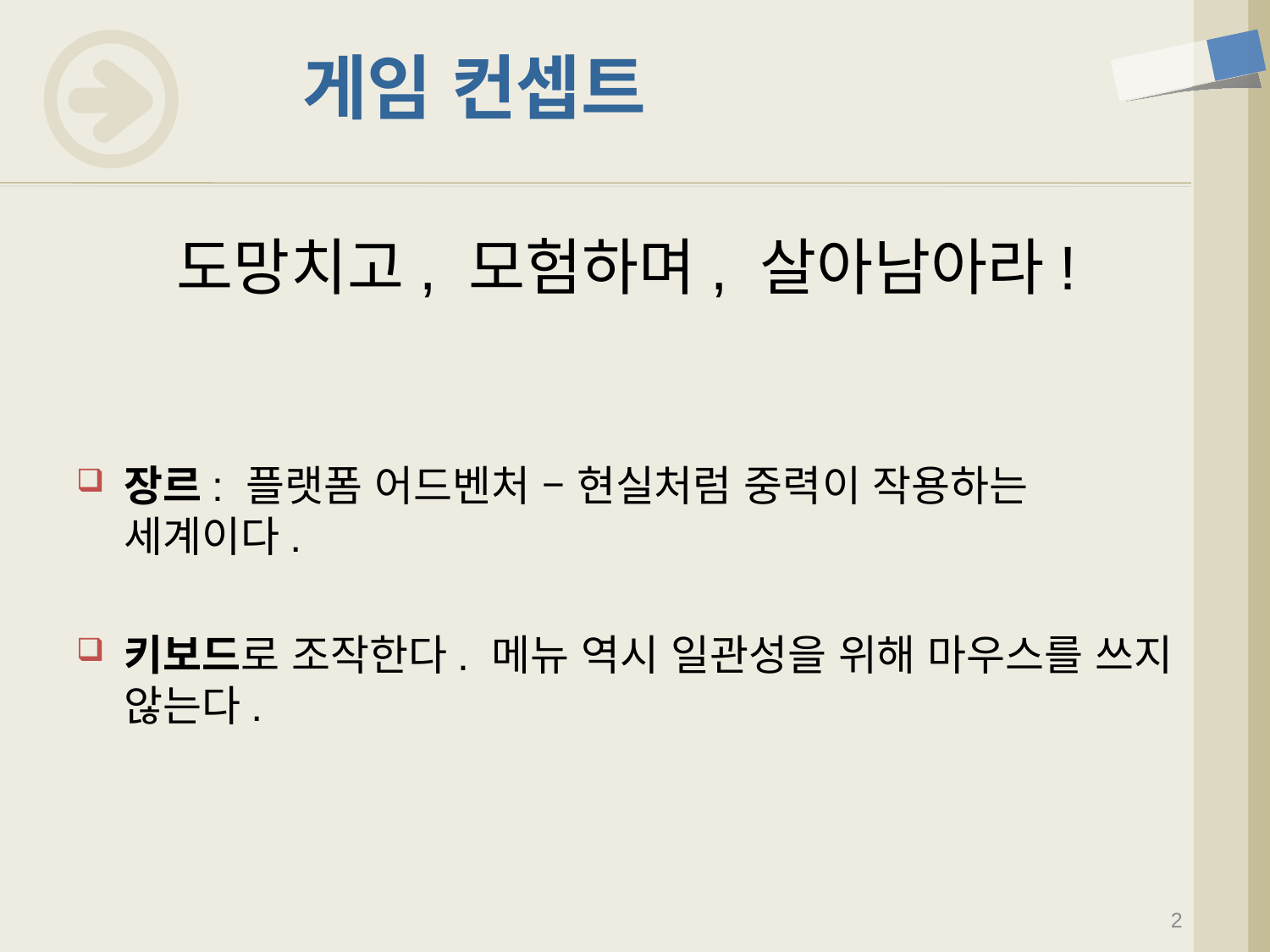

# 게임 컨셉트
도망치고, 모험하며, 살아남아라!

장르: 플랫폼 어드벤처 – 현실처럼 중력이 작용하는 세계이다.

키보드로 조작한다. 메뉴 역시 일관성을 위해 마우스를 쓰지 않는다.

2